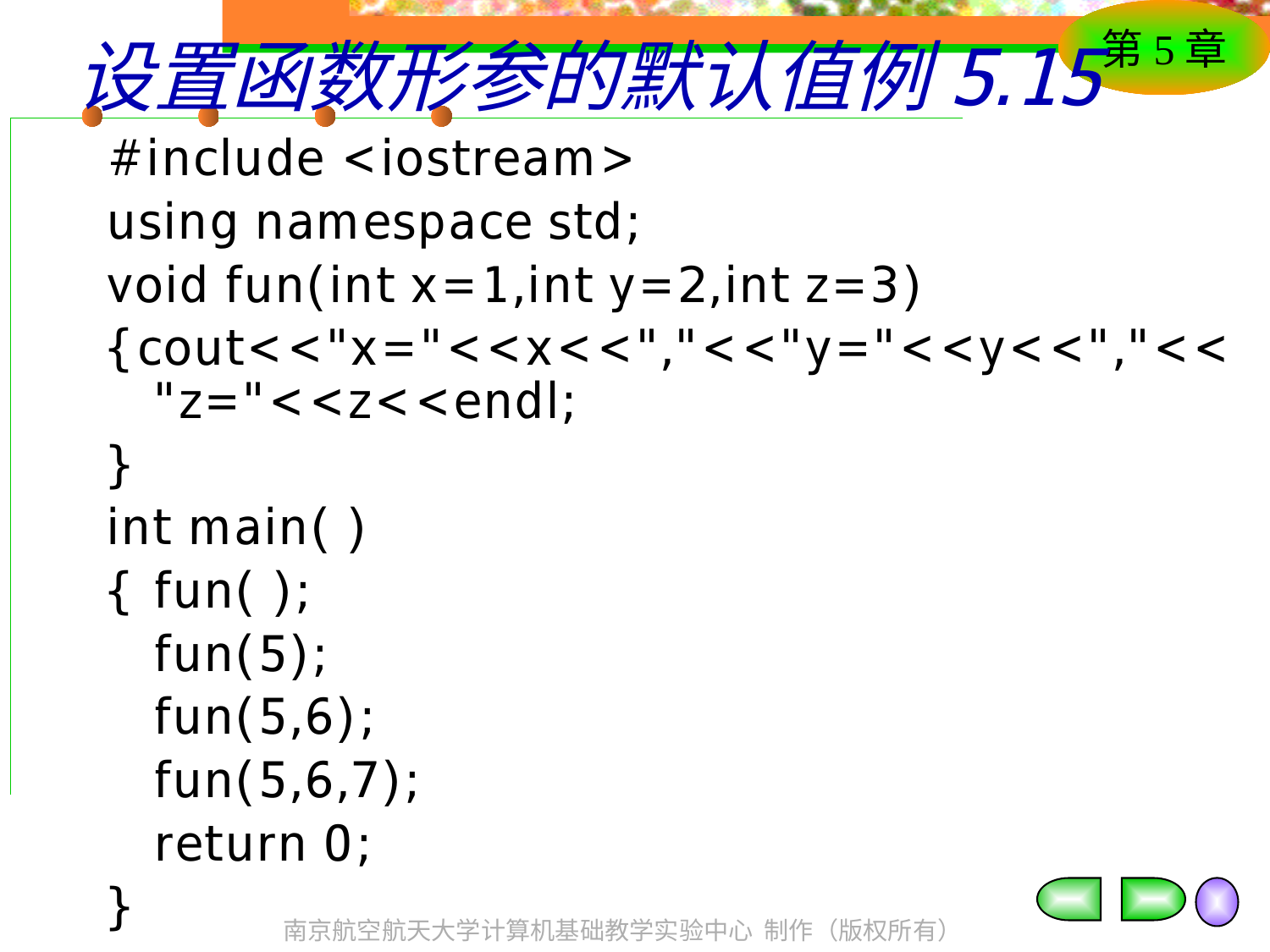

# 设置函数形参的默认值例5.15
#include <iostream>
using namespace std;
void fun(int x=1,int y=2,int z=3)
{cout<<"x="<<x<<","<<"y="<<y<<","<<"z="<<z<<endl;
}
int main( )
{	fun( );
	fun(5);
	fun(5,6);
	fun(5,6,7);
	return 0;
}